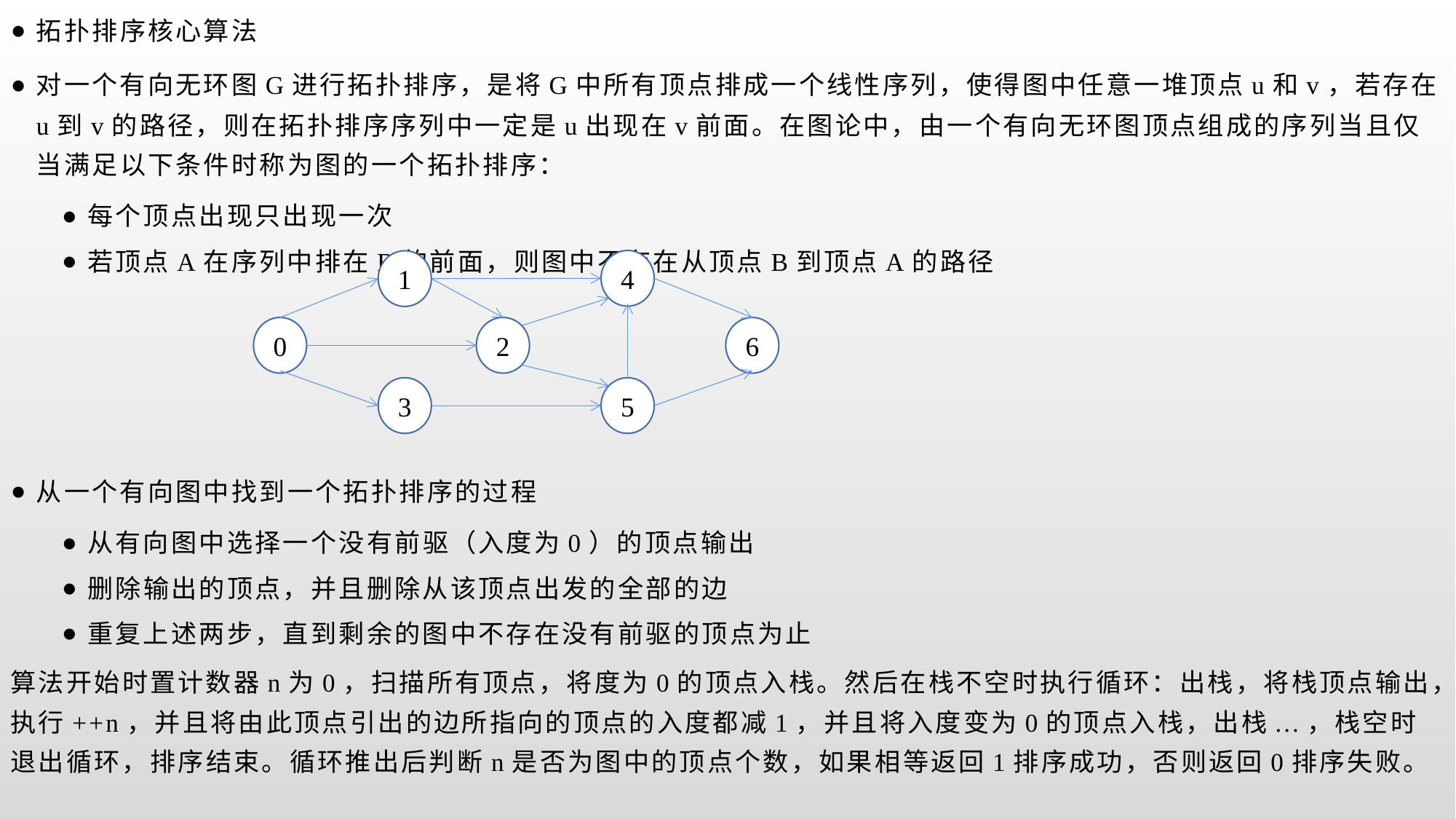

拓扑排序核心算法
对一个有向无环图G进行拓扑排序，是将G中所有顶点排成一个线性序列，使得图中任意一堆顶点u和v，若存在u到v的路径，则在拓扑排序序列中一定是u出现在v前面。在图论中，由一个有向无环图顶点组成的序列当且仅当满足以下条件时称为图的一个拓扑排序：
每个顶点出现只出现一次
若顶点A在序列中排在B的前面，则图中不存在从顶点B到顶点A的路径

从一个有向图中找到一个拓扑排序的过程
从有向图中选择一个没有前驱（入度为0）的顶点输出
删除输出的顶点，并且删除从该顶点出发的全部的边
重复上述两步，直到剩余的图中不存在没有前驱的顶点为止
算法开始时置计数器n为0，扫描所有顶点，将度为0的顶点入栈。然后在栈不空时执行循环：出栈，将栈顶点输出，执行++n，并且将由此顶点引出的边所指向的顶点的入度都减1，并且将入度变为0的顶点入栈，出栈...，栈空时退出循环，排序结束。循环推出后判断n是否为图中的顶点个数，如果相等返回1排序成功，否则返回0排序失败。
4
1
0
2
6
3
5